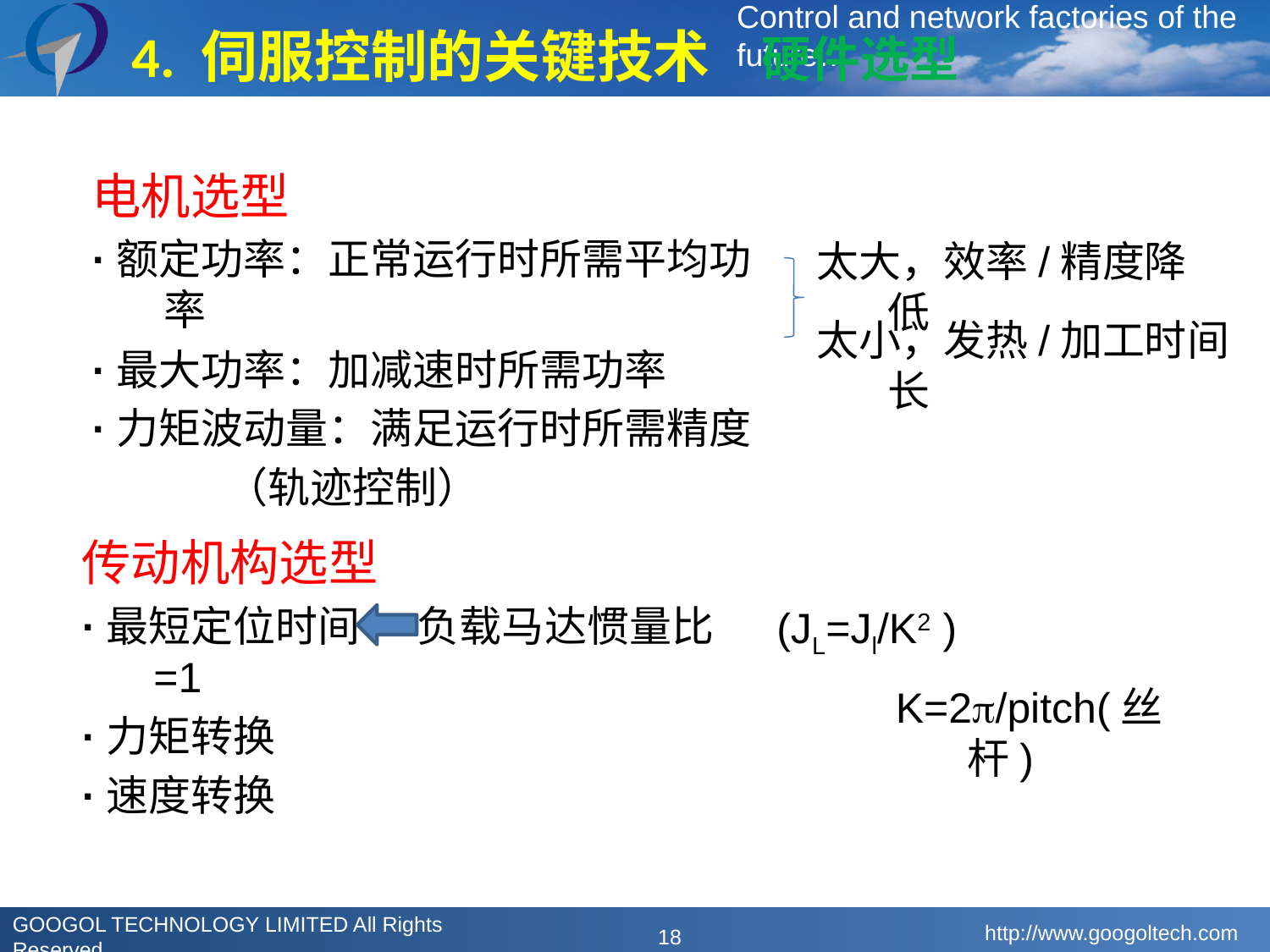

4. 伺服控制的关键技术    硬件选型
电机选型
·额定功率：正常运行时所需平均功率
·最大功率：加减速时所需功率
·力矩波动量：满足运行时所需精度
             （轨迹控制）

太大，效率/精度降低

太小，发热/加工时间长
传动机构选型
·最短定位时间      负载马达惯量比=1
·力矩转换
·速度转换

(JL=Jl/K2 )

K=2π/pitch(丝杆)
GOOGOL TECHNOLOGY LIMITED All Rights Reserved
18